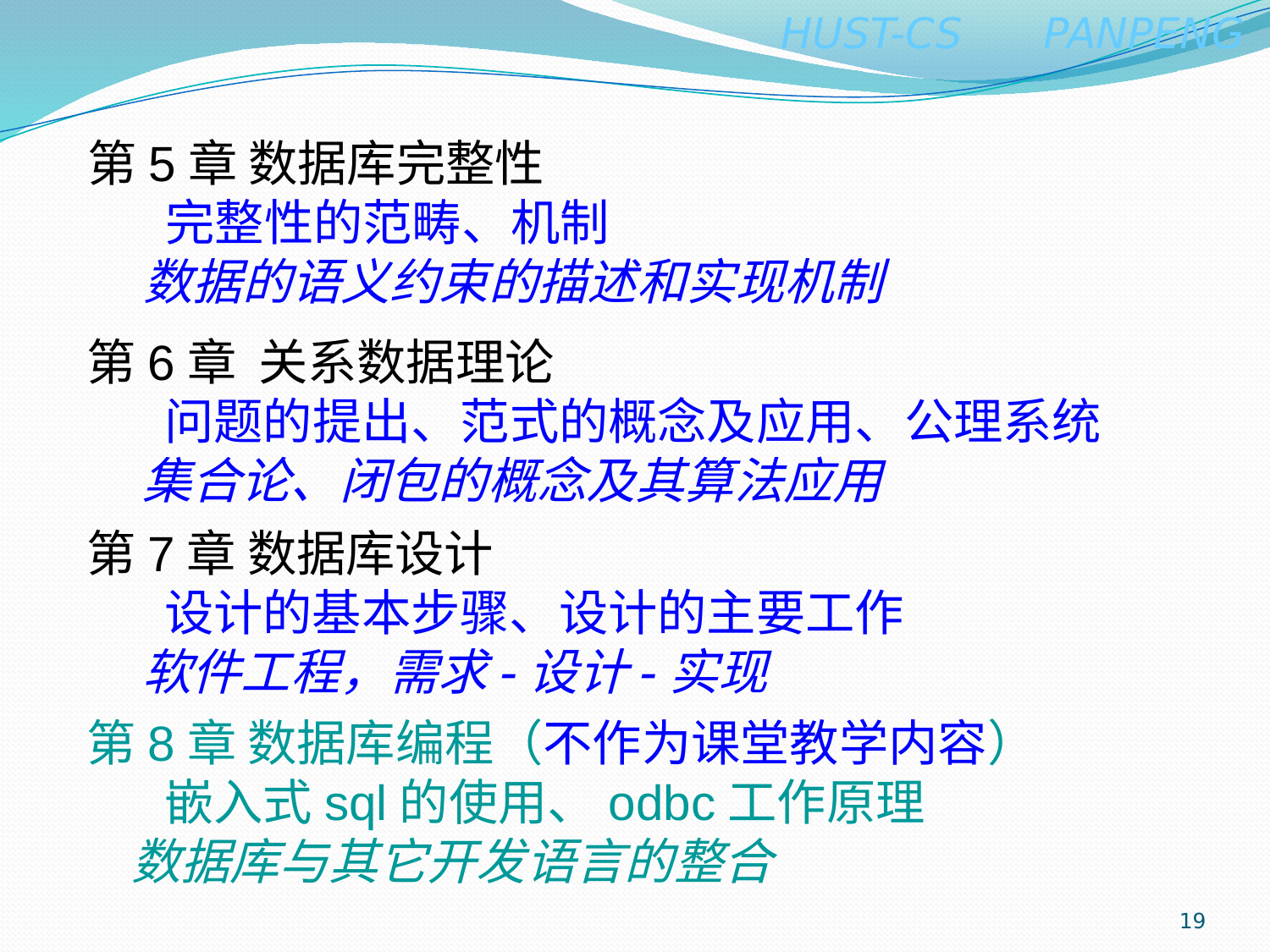

第5章 数据库完整性
      完整性的范畴、机制
    数据的语义约束的描述和实现机制
第6章  关系数据理论
      问题的提出、范式的概念及应用、公理系统
    集合论、闭包的概念及其算法应用
第7章 数据库设计
      设计的基本步骤、设计的主要工作
    软件工程，需求-设计-实现
第8章 数据库编程（不作为课堂教学内容）
      嵌入式sql的使用、odbc工作原理
   数据库与其它开发语言的整合
19